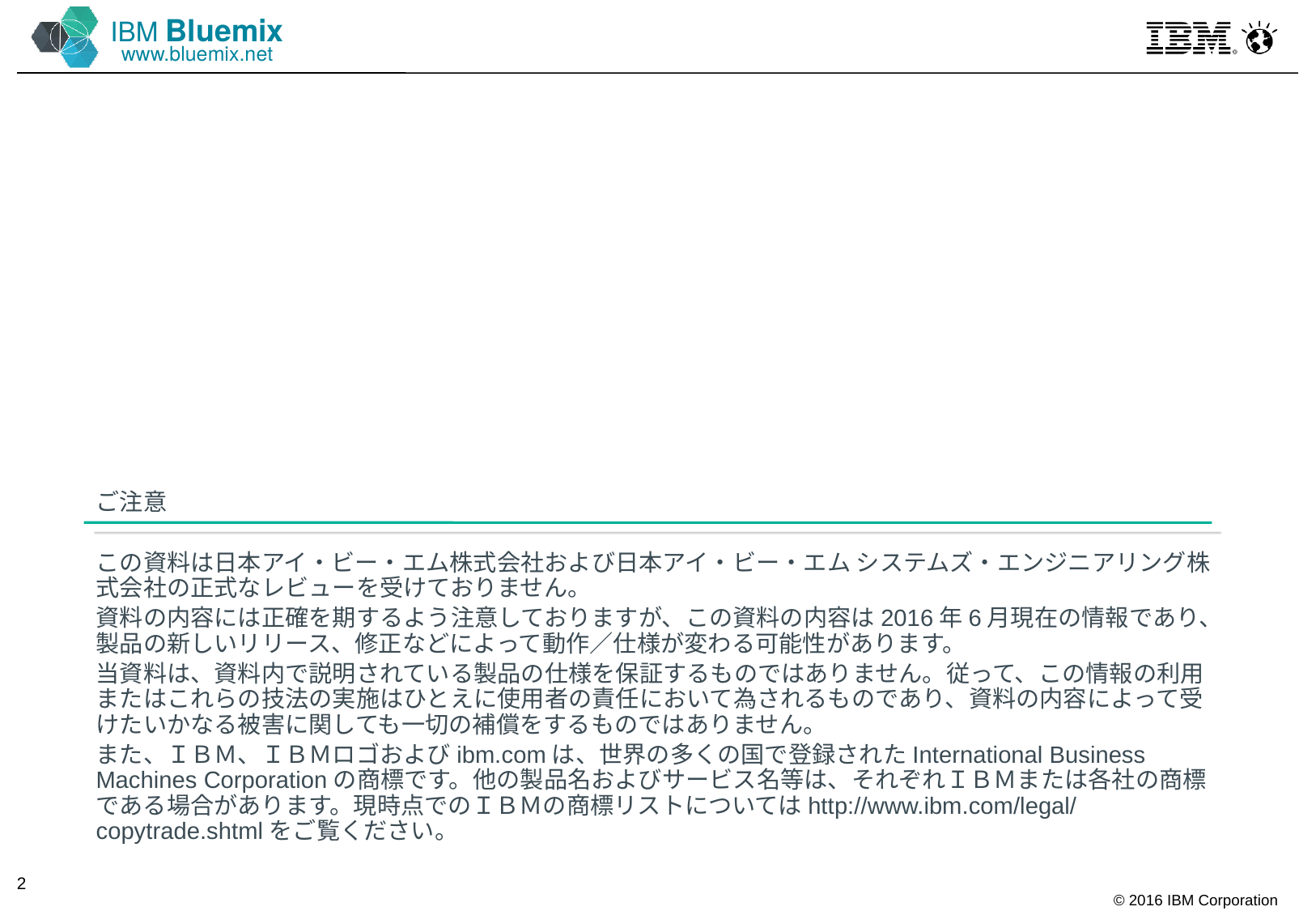

ご注意

この資料は日本アイ・ビー・エム株式会社および日本アイ・ビー・エム システムズ・エンジニアリング株式会社の正式なレビューを受けておりません。
資料の内容には正確を期するよう注意しておりますが、この資料の内容は2016年6月現在の情報であり、製品の新しいリリース、修正などによって動作／仕様が変わる可能性があります。
当資料は、資料内で説明されている製品の仕様を保証するものではありません。従って、この情報の利⽤またはこれらの技法の実施はひとえに使⽤者の責任において為されるものであり、資料の内容によって受けたいかなる被害に関しても⼀切の補償をするものではありません。
また、ＩＢＭ、ＩＢＭロゴおよびibm.comは、世界の多くの国で登録されたInternational Business Machines Corporationの商標です。他の製品名およびサービス名等は、それぞれＩＢＭまたは各社の商標である場合があります。現時点でのＩＢＭの商標リストについてはhttp://www.ibm.com/legal/copytrade.shtmlをご覧ください。